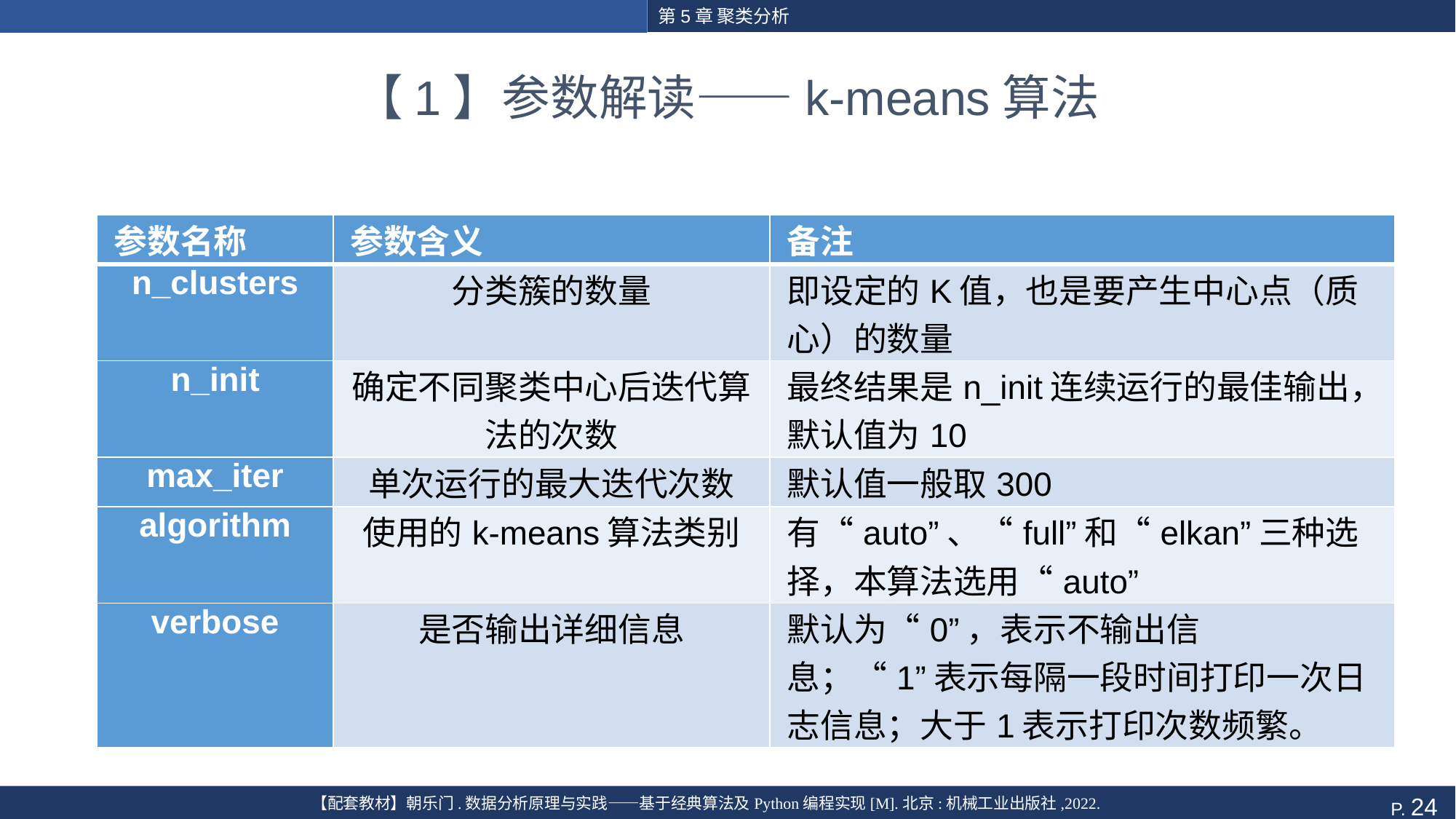

# 【1】参数解读——k-means算法
| 参数名称 | 参数含义 | 备注 |
| --- | --- | --- |
| n\_clusters | 分类簇的数量 | 即设定的K值，也是要产生中心点（质心）的数量 |
| n\_init | 确定不同聚类中心后迭代算法的次数 | 最终结果是n\_init连续运行的最佳输出，默认值为10 |
| max\_iter | 单次运行的最大迭代次数 | 默认值一般取300 |
| algorithm | 使用的k-means算法类别 | 有“auto”、“full”和“elkan”三种选择，本算法选用“auto” |
| verbose | 是否输出详细信息 | 默认为“0”，表示不输出信息；“1”表示每隔一段时间打印一次日志信息；大于1表示打印次数频繁。 |